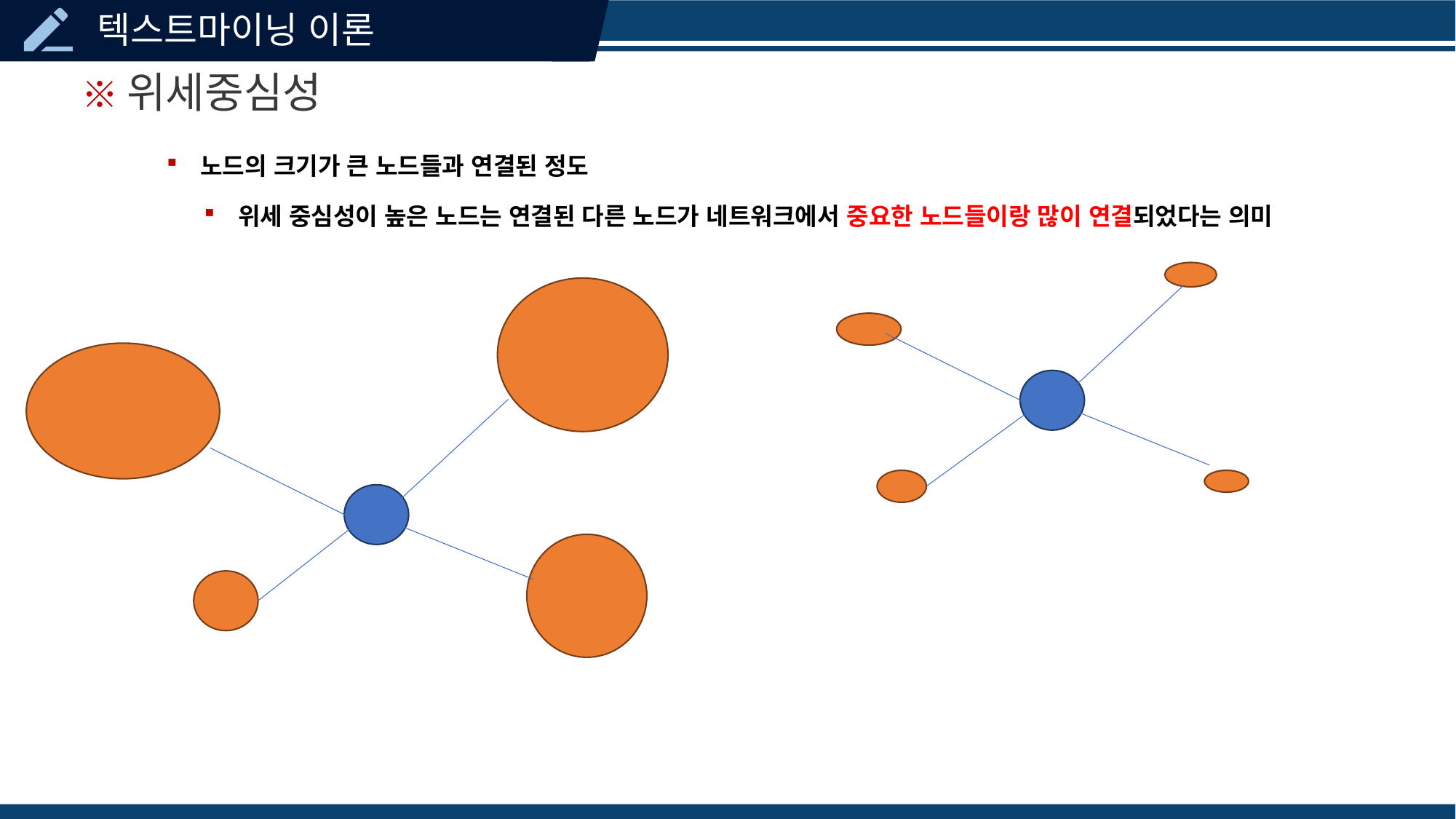

※위세중심성
노드의 크기가 큰 노드들과 연결된 정도
위세 중심성이 높은 노드는 연결된 다른 노드가 네트워크에서 중요한 노드들이랑 많이 연결되었다는 의미